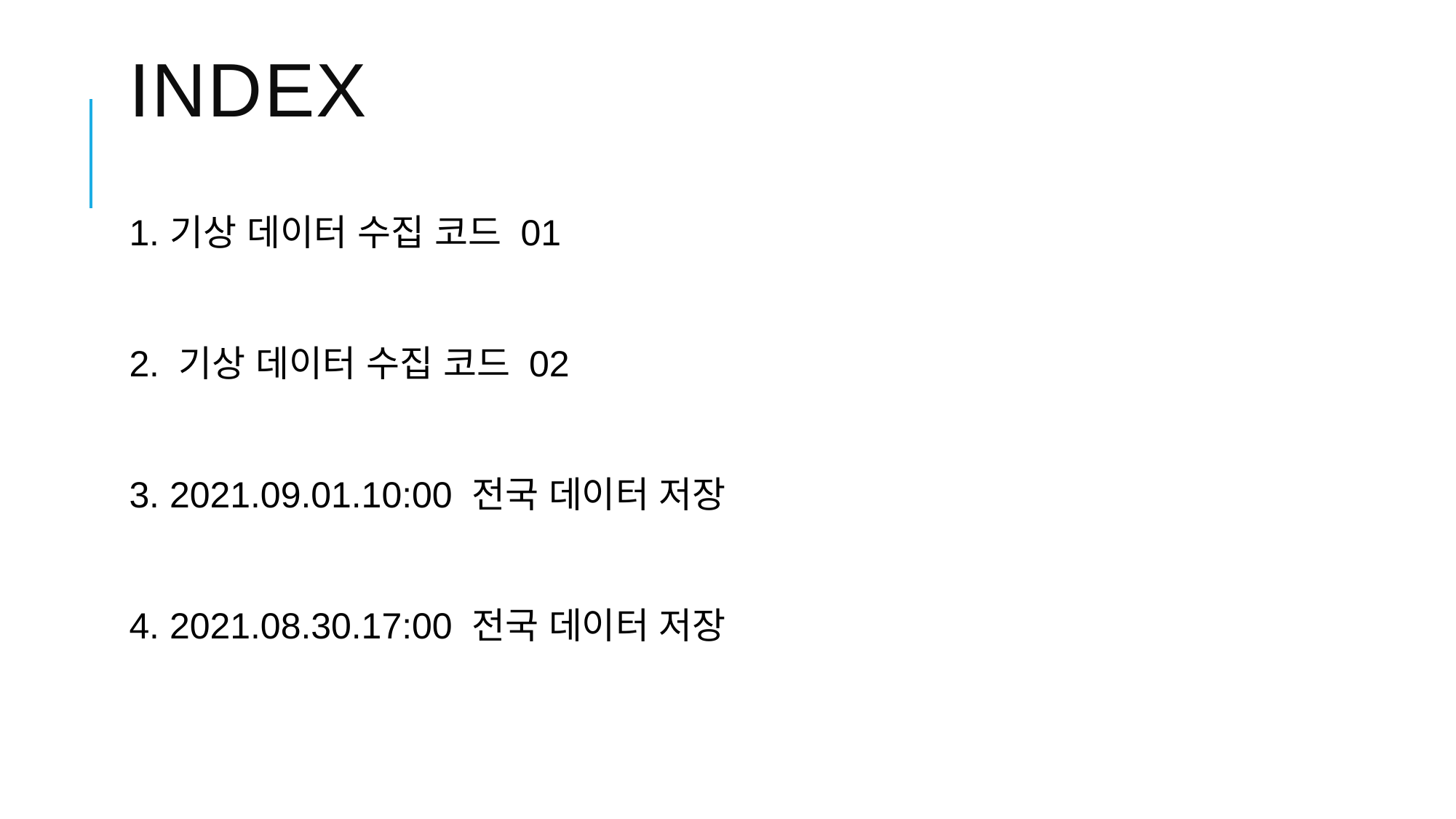

# INDEX
기상 데이터 수집 코드 01

2. 기상 데이터 수집 코드 02

3. 2021.09.01.10:00 전국 데이터 저장

4. 2021.08.30.17:00 전국 데이터 저장